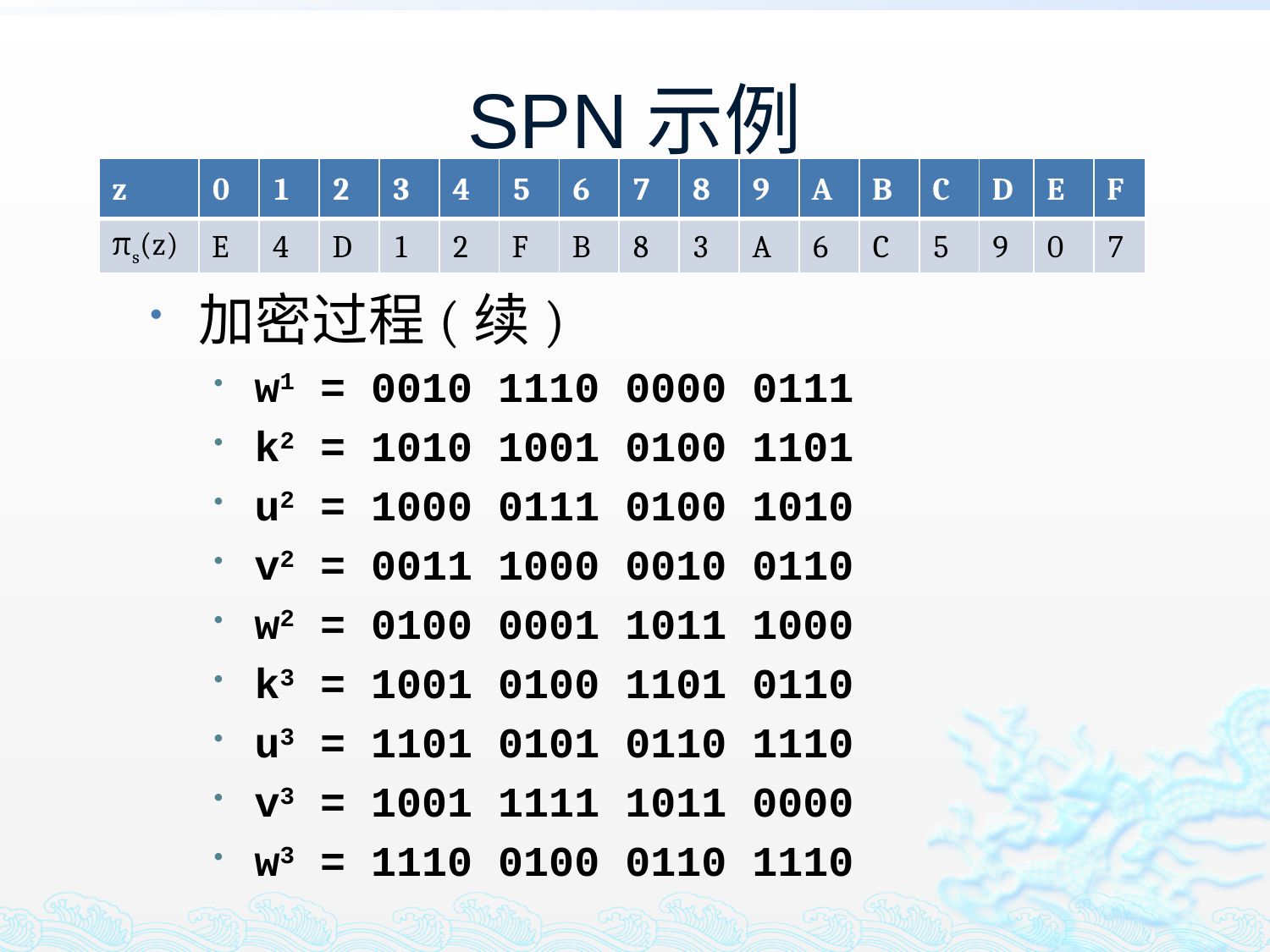

# SPN示例
| z | 0 | 1 | 2 | 3 | 4 | 5 | 6 | 7 | 8 | 9 | A | B | C | D | E | F |
| --- | --- | --- | --- | --- | --- | --- | --- | --- | --- | --- | --- | --- | --- | --- | --- | --- |
| πs(z) | E | 4 | D | 1 | 2 | F | B | 8 | 3 | A | 6 | C | 5 | 9 | 0 | 7 |
加密过程(续)
w1 = 0010 1110 0000 0111
k2 = 1010 1001 0100 1101
u2 = 1000 0111 0100 1010
v2 = 0011 1000 0010 0110
w2 = 0100 0001 1011 1000
k3 = 1001 0100 1101 0110
u3 = 1101 0101 0110 1110
v3 = 1001 1111 1011 0000
w3 = 1110 0100 0110 1110